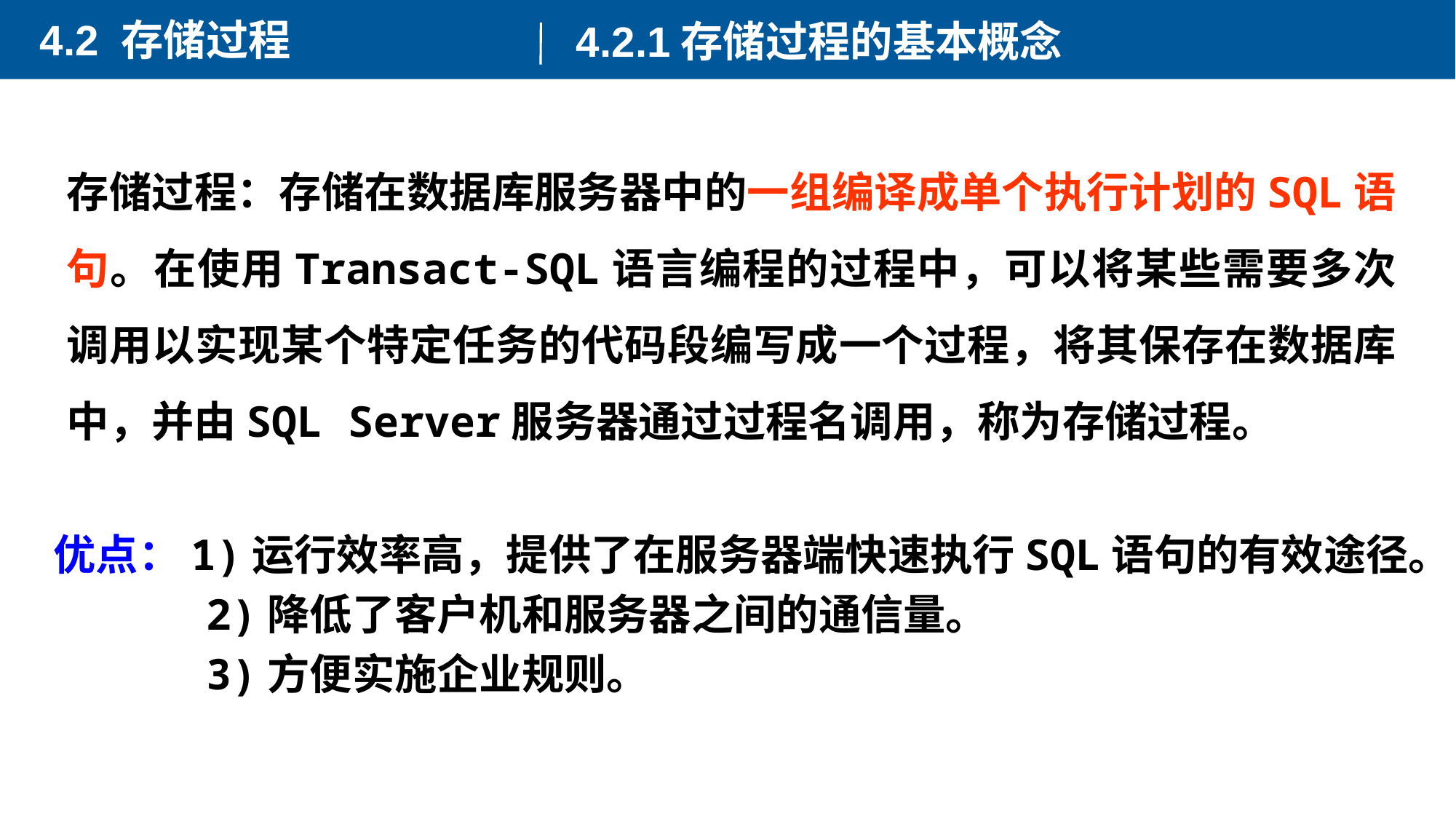

4.2 存储过程
4.2.1存储过程的基本概念
存储过程：存储在数据库服务器中的一组编译成单个执行计划的SQL语句。在使用Transact-SQL语言编程的过程中，可以将某些需要多次调用以实现某个特定任务的代码段编写成一个过程，将其保存在数据库中，并由SQL Server服务器通过过程名调用，称为存储过程。
优点：1)运行效率高，提供了在服务器端快速执行SQL语句的有效途径。
      2)降低了客户机和服务器之间的通信量。
      3)方便实施企业规则。